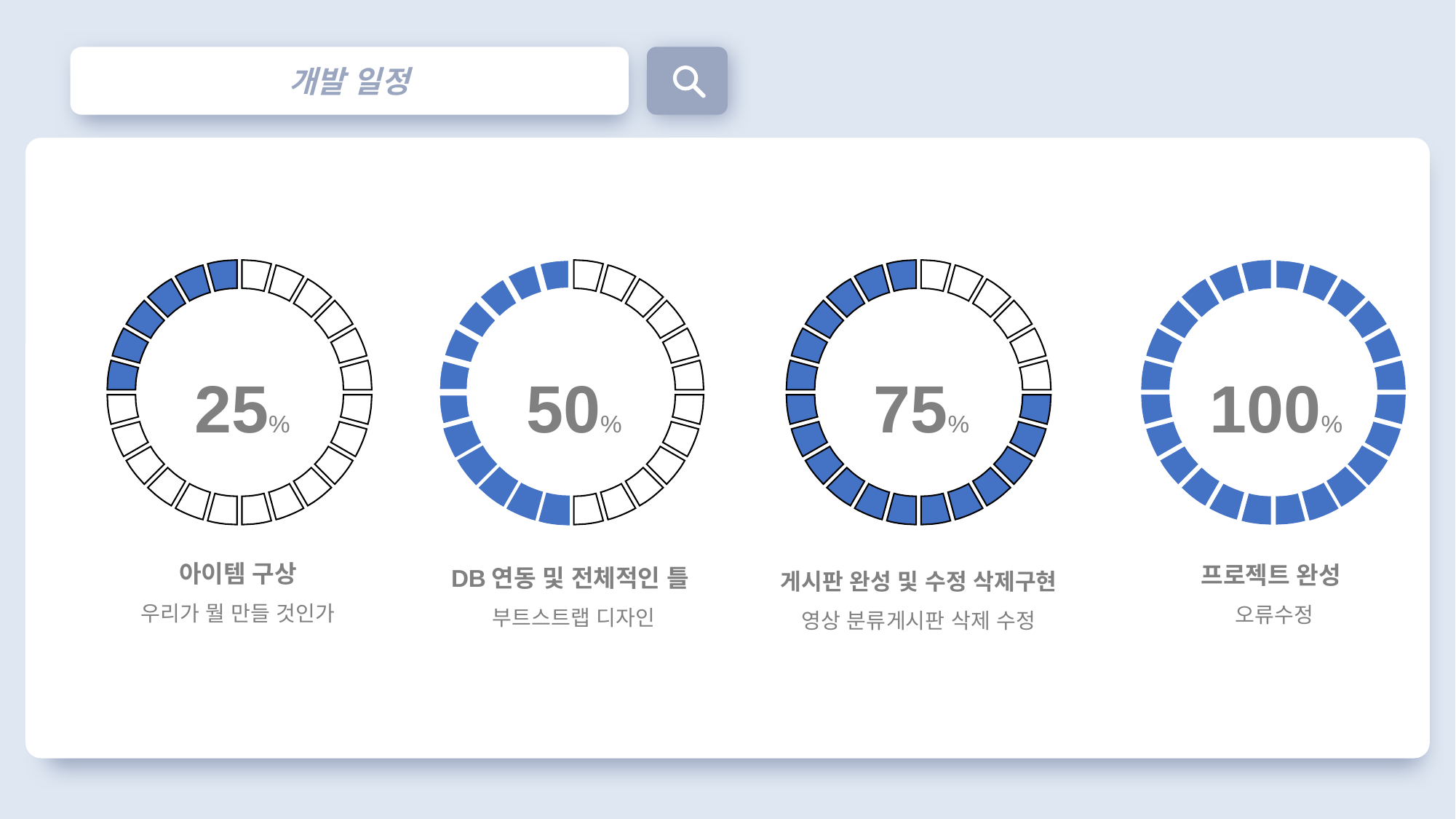

개발 일정

25%
50%
75%
100%

아이템 구상
우리가 뭘 만들 것인가

프로젝트 완성
오류수정
DB연동 및 전체적인 틀
부트스트랩 디자인
게시판 완성 및 수정 삭제구현
영상 분류게시판 삭제 수정